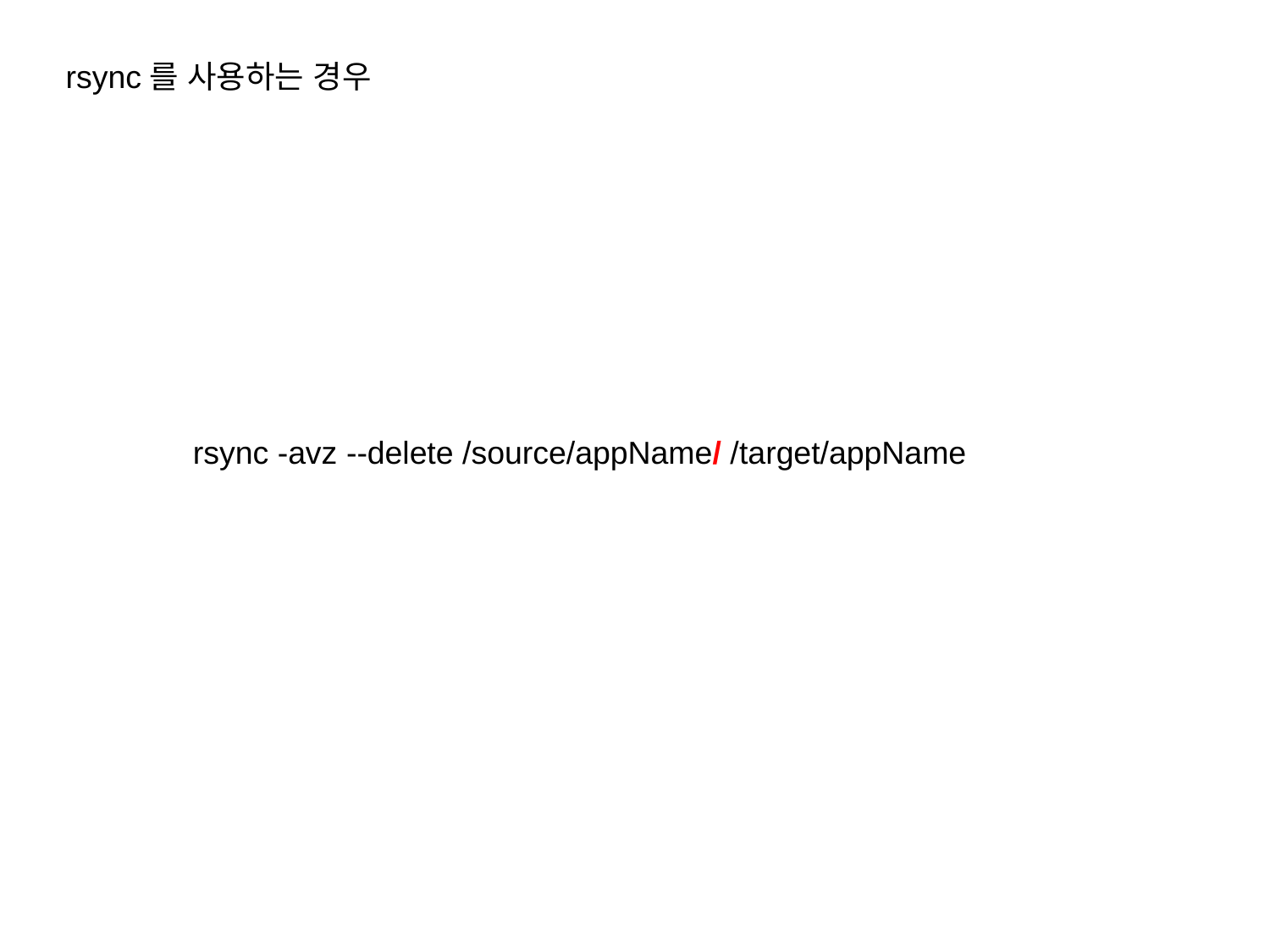

rsync를 사용하는 경우
rsync -avz --delete /source/appName/ /target/appName